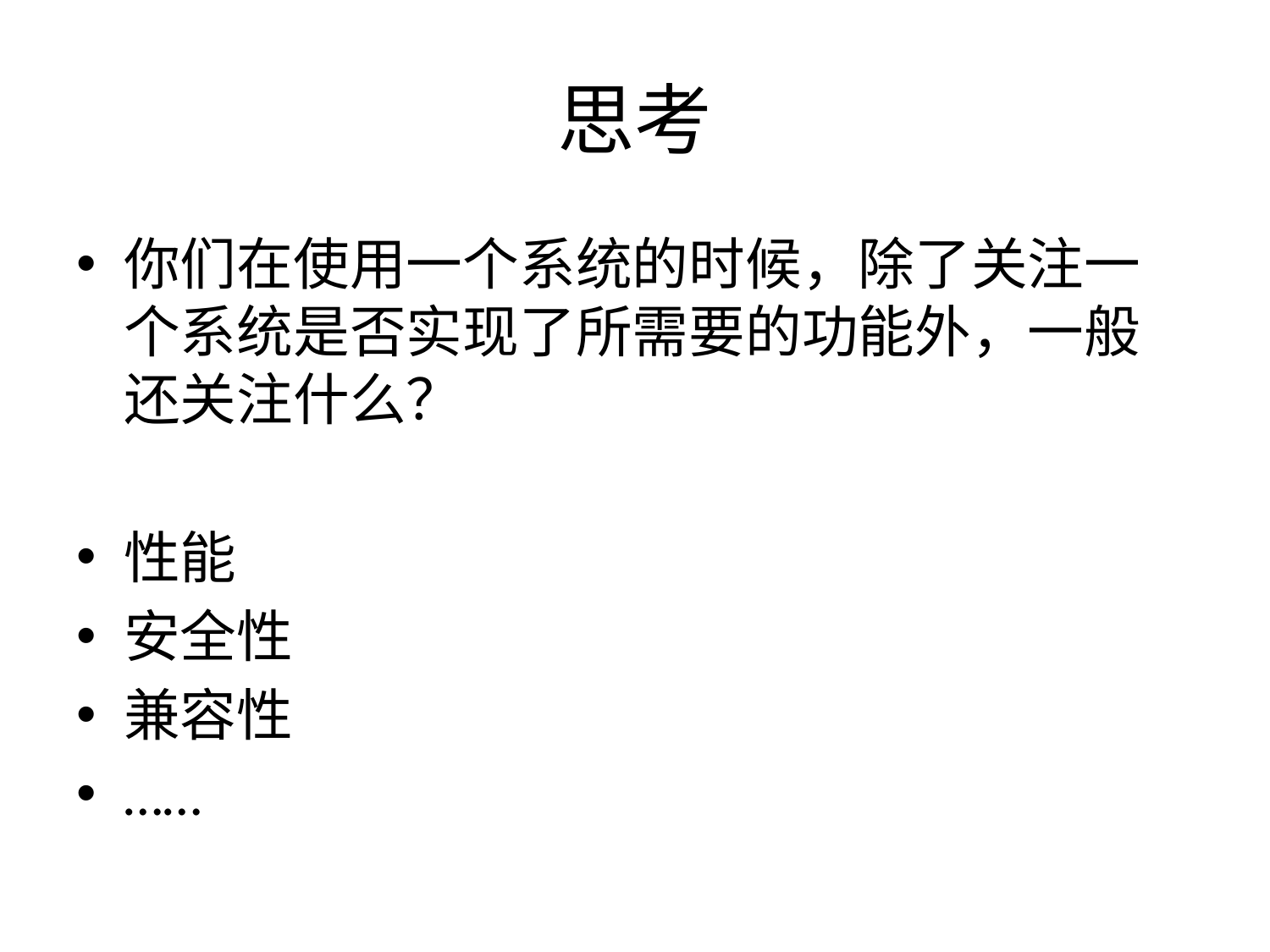

# 思考
你们在使用一个系统的时候，除了关注一个系统是否实现了所需要的功能外，一般还关注什么？

性能
安全性
兼容性
……